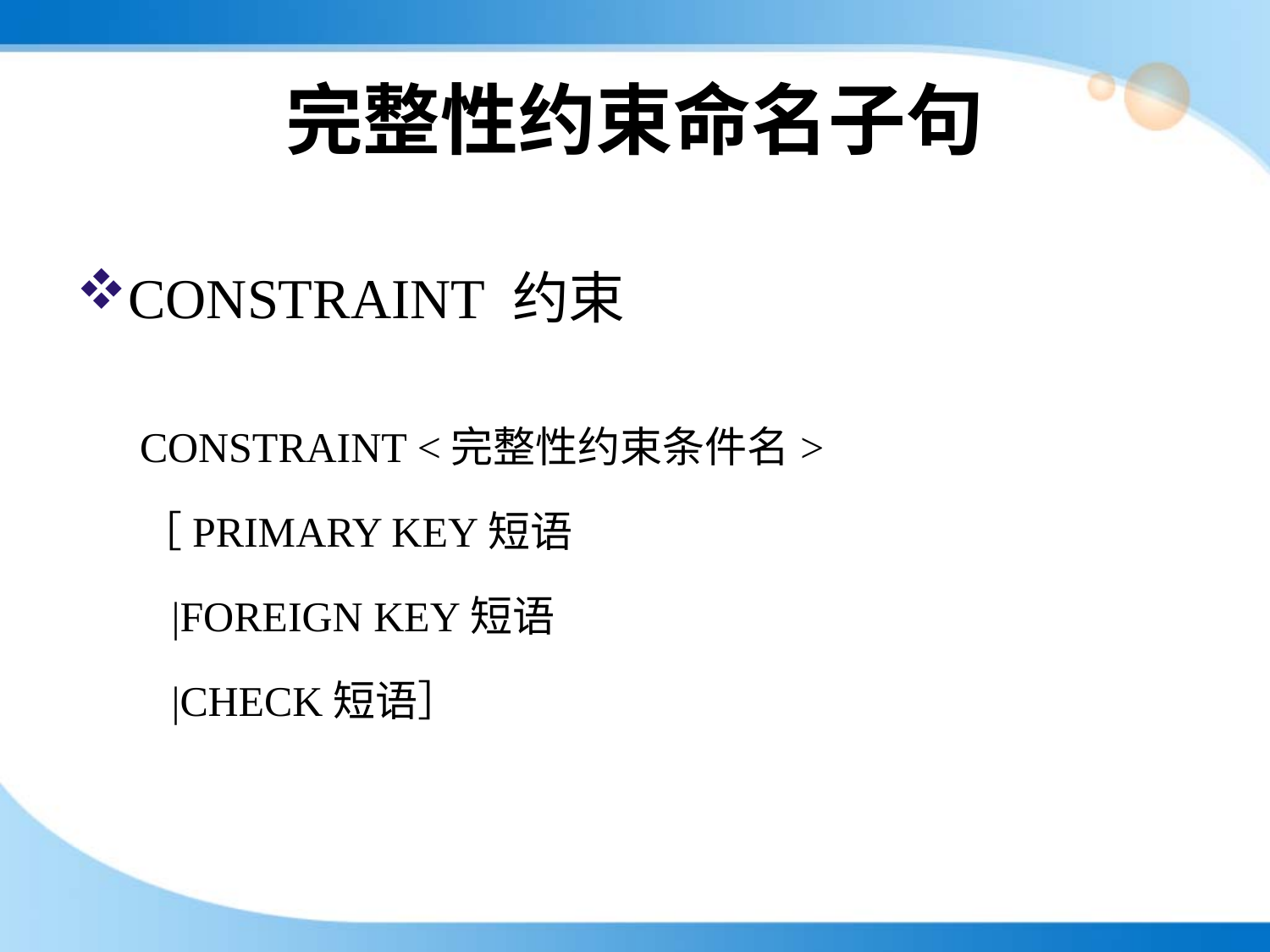

# 完整性约束命名子句
CONSTRAINT 约束

CONSTRAINT <完整性约束条件名>
［PRIMARY KEY短语
   |FOREIGN KEY短语
   |CHECK短语］